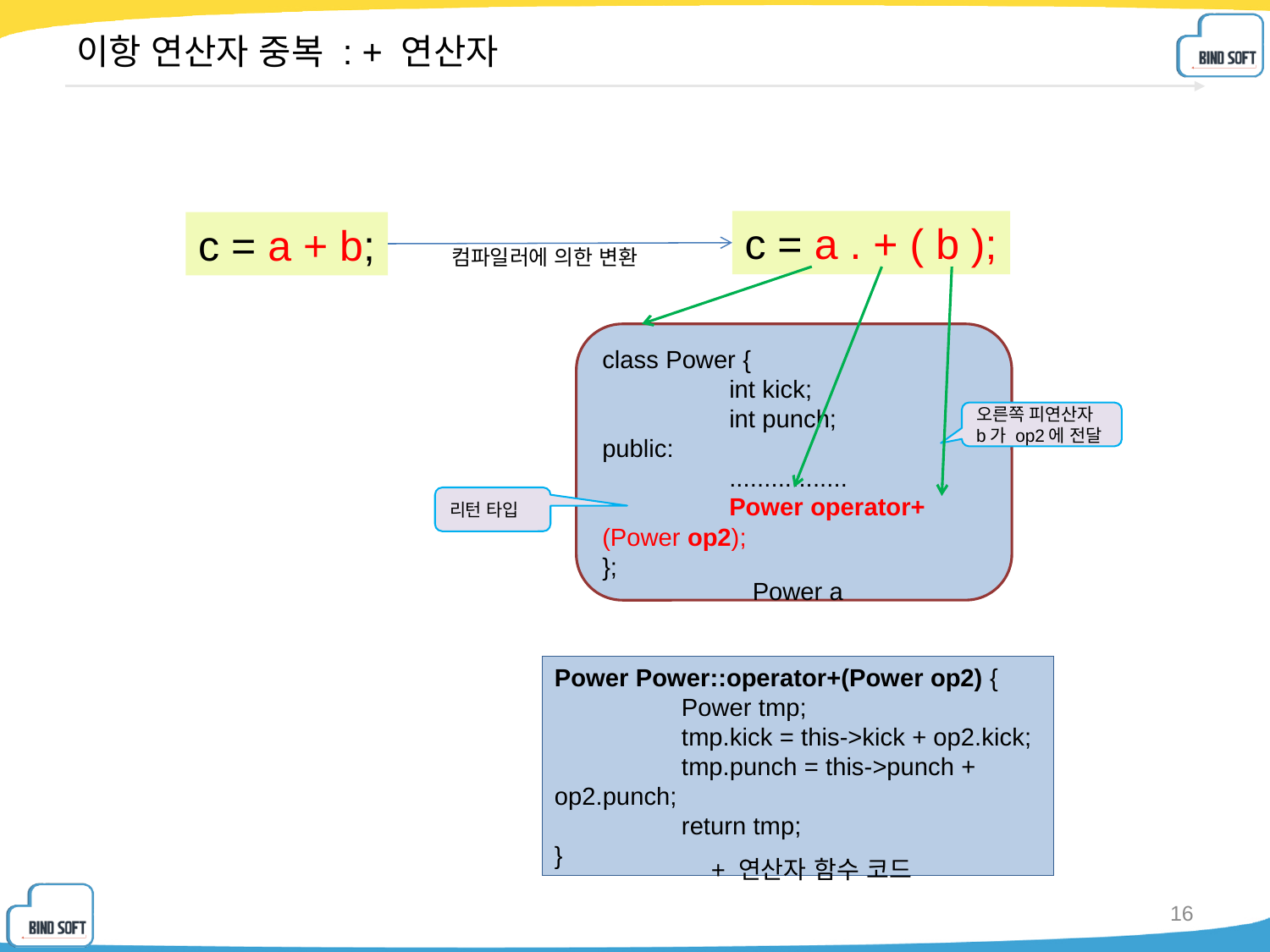

# 이항 연산자 중복 : + 연산자
c = a . + ( b );
c = a + b;
컴파일러에 의한 변환
class Power {
	int kick;
	int punch;
public:
	.................
	Power operator+ (Power op2);
};
오른쪽 피연산자  b가 op2에 전달
리턴 타입
Power a
Power Power::operator+(Power op2) {
	Power tmp;
	tmp.kick = this->kick + op2.kick;
	tmp.punch = this->punch + op2.punch;
	return tmp;
}
+ 연산자 함수 코드
16